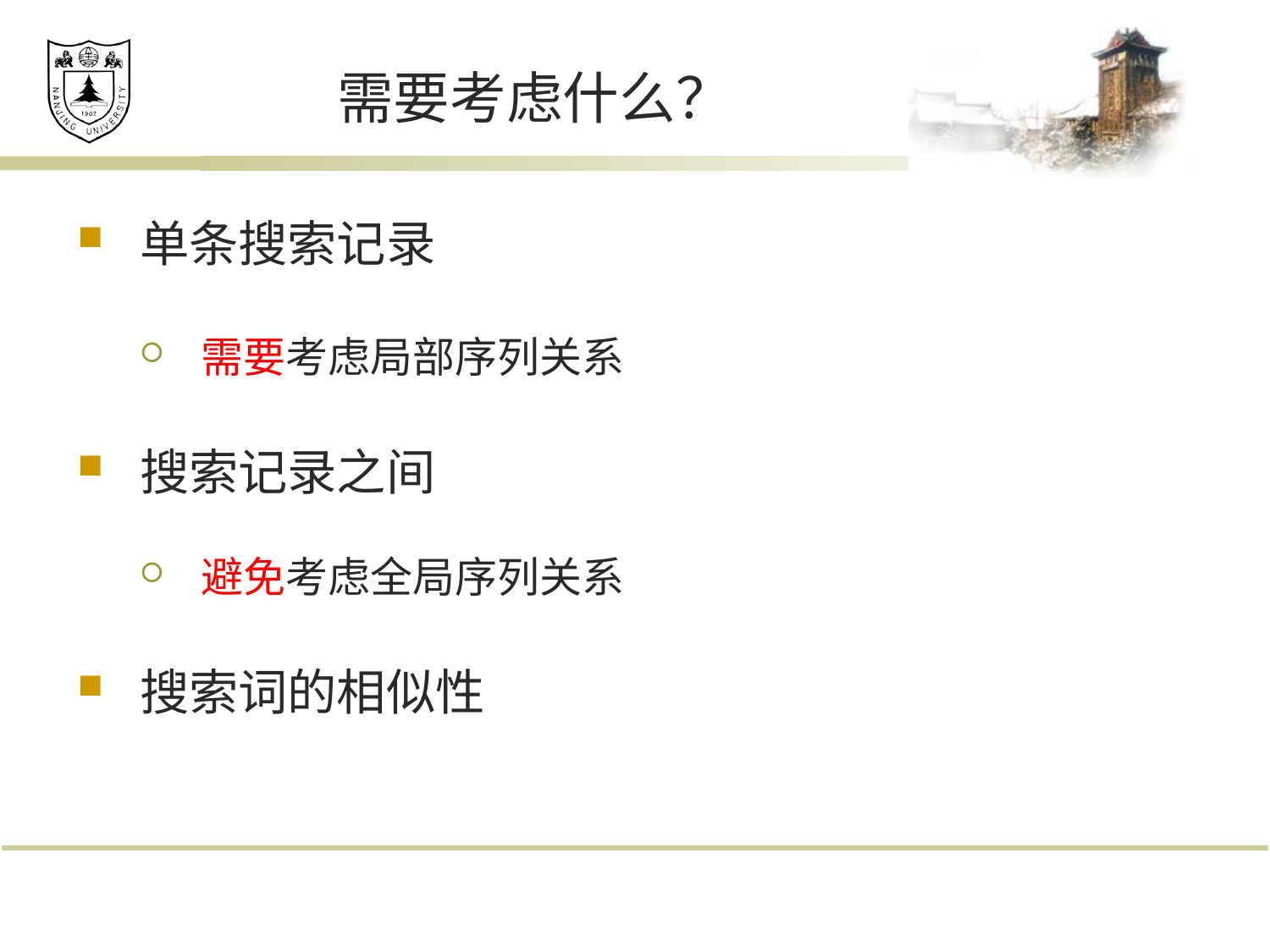

需要考虑什么？
单条搜索记录

需要考虑局部序列关系

搜索记录之间

避免考虑全局序列关系

搜索词的相似性